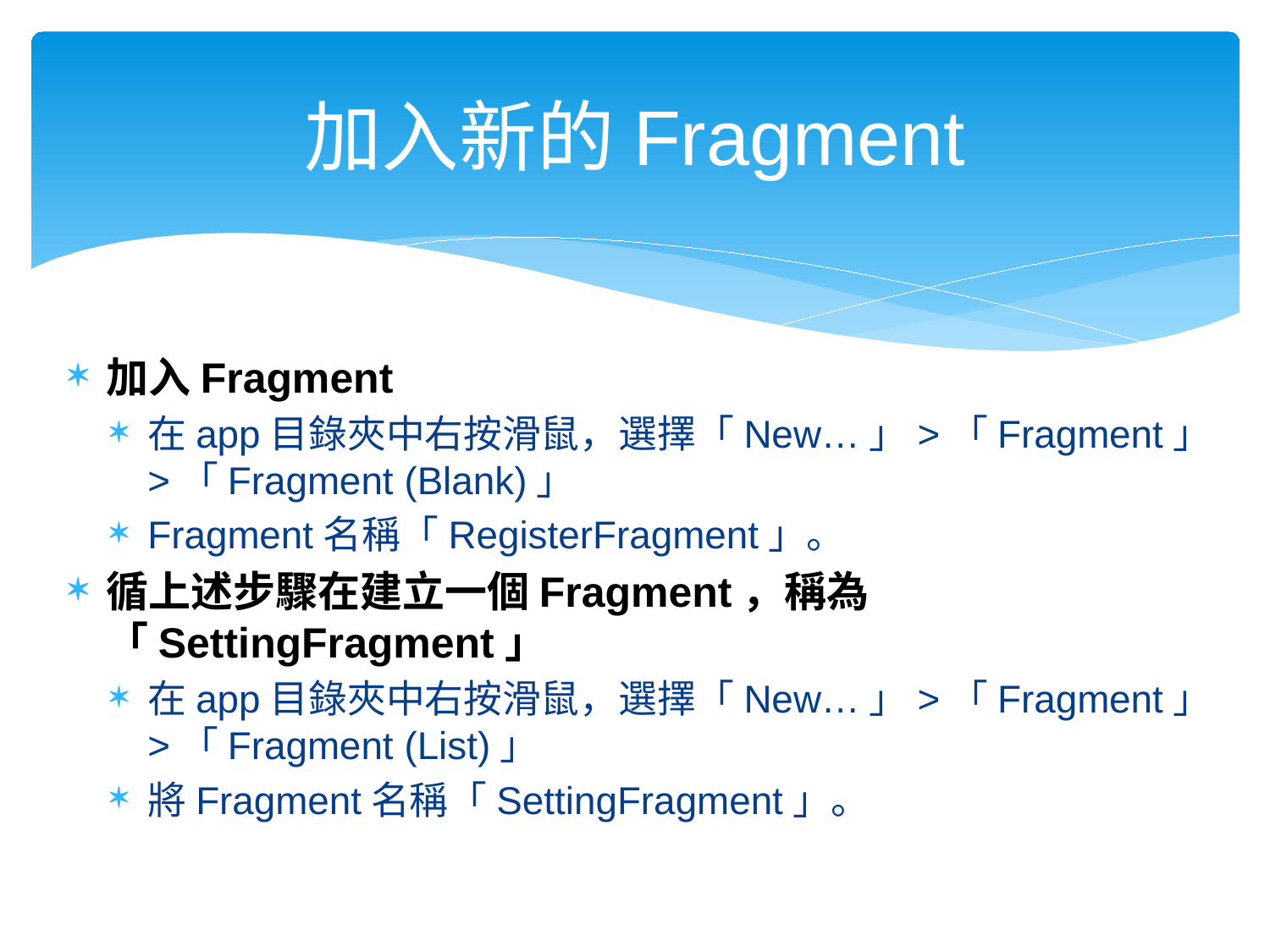

# 加入新的Fragment
加入Fragment
在app目錄夾中右按滑鼠，選擇「New…」>「Fragment」>「Fragment (Blank)」
Fragment名稱「RegisterFragment」。
循上述步驟在建立一個Fragment，稱為「SettingFragment」
在app目錄夾中右按滑鼠，選擇「New…」>「Fragment」>「Fragment (List)」
將Fragment名稱「SettingFragment」。